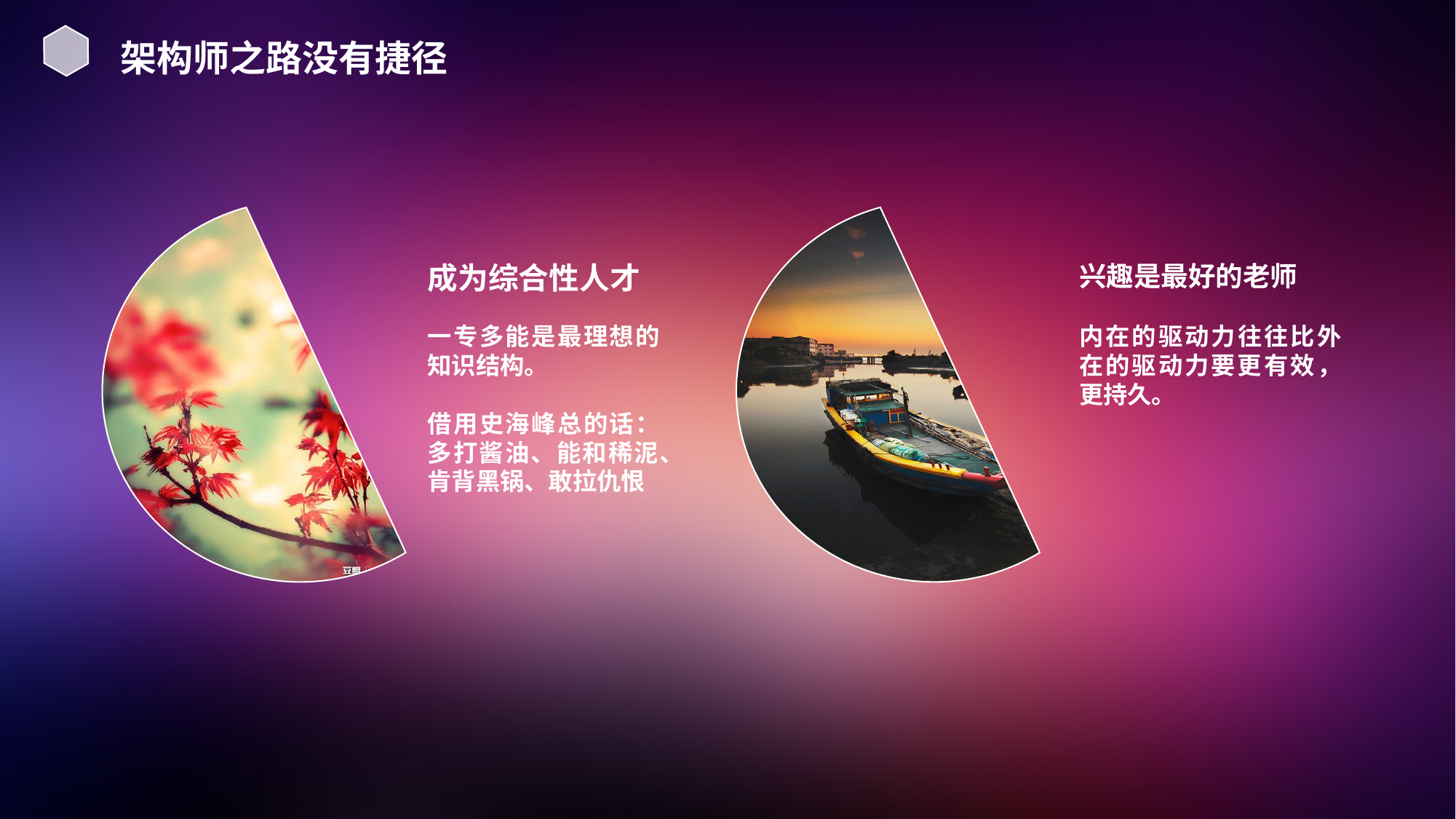

架构师之路没有捷径

成为综合性人才
兴趣是最好的老师
一专多能是最理想的知识结构。

借用史海峰总的话：多打酱油、能和稀泥、肯背黑锅、敢拉仇恨

内在的驱动力往往比外在的驱动力要更有效，更持久。